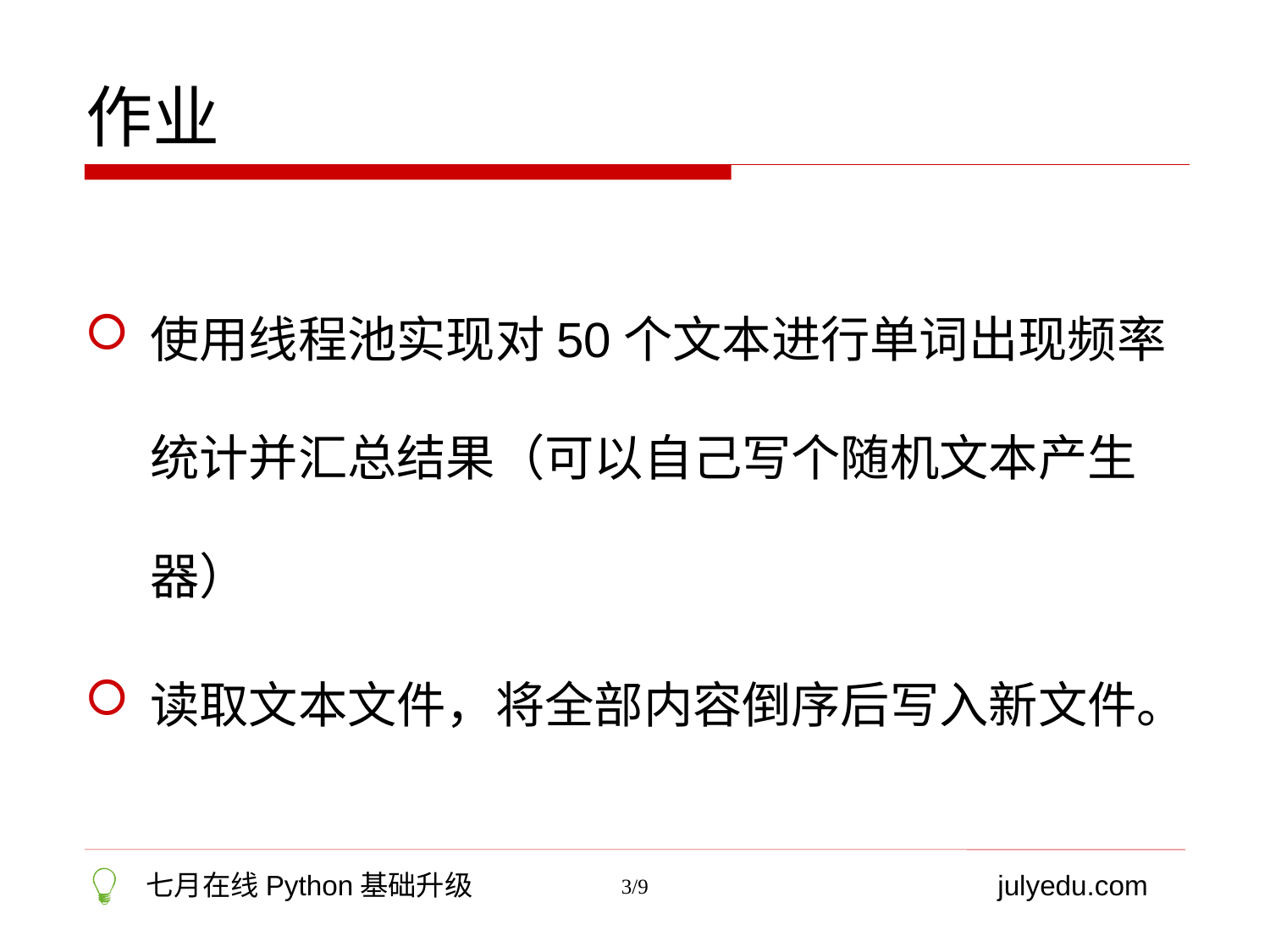

作业
使用线程池实现对50个文本进行单词出现频率统计并汇总结果（可以自己写个随机文本产生器）
读取文本文件，将全部内容倒序后写入新文件。

3/9